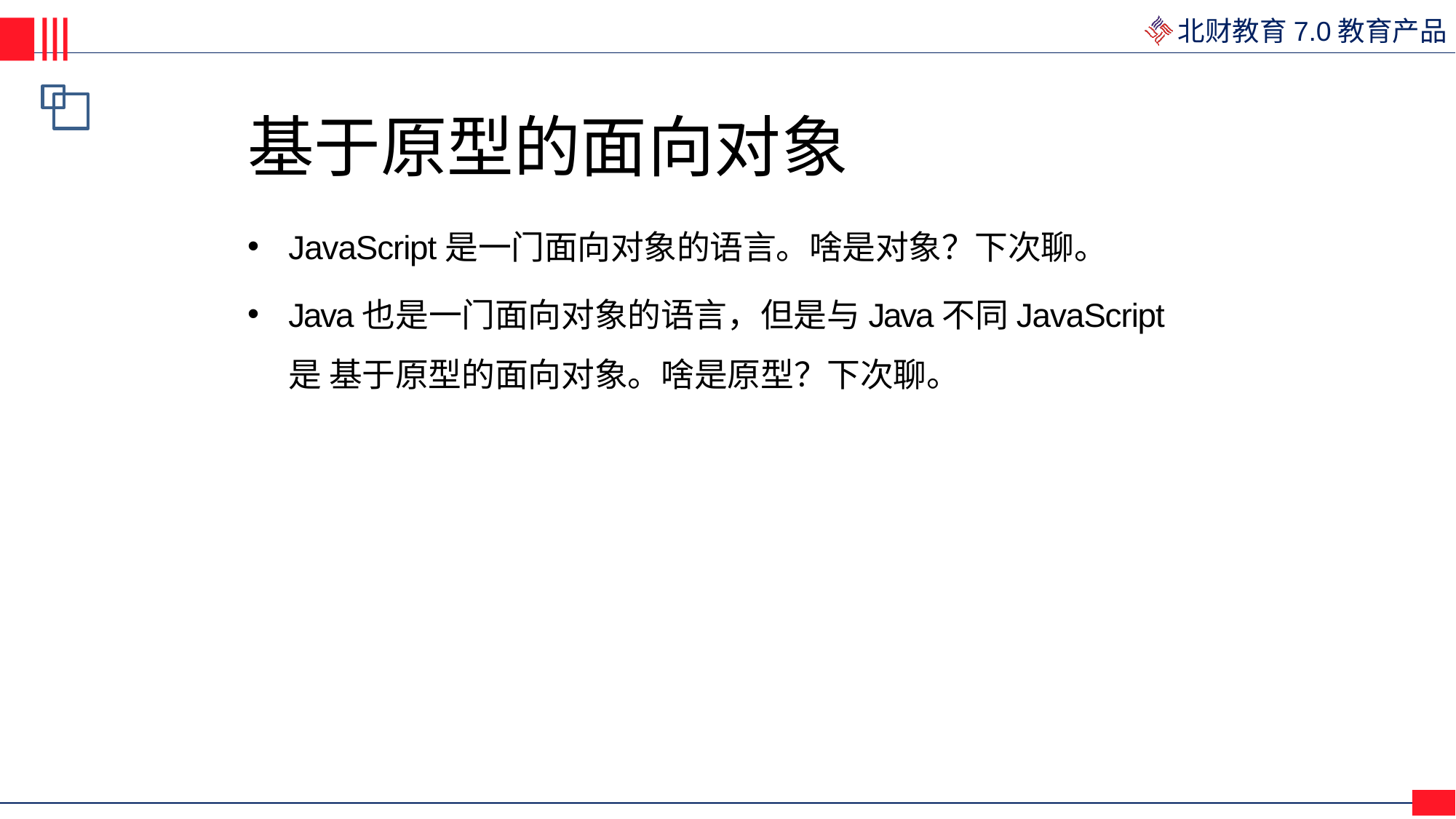

# 基于原型的面向对象
JavaScript是一门面向对象的语言。啥是对象？下次聊。
Java也是一门面向对象的语言，但是与Java不同JavaScript是 基于原型的面向对象。啥是原型？下次聊。